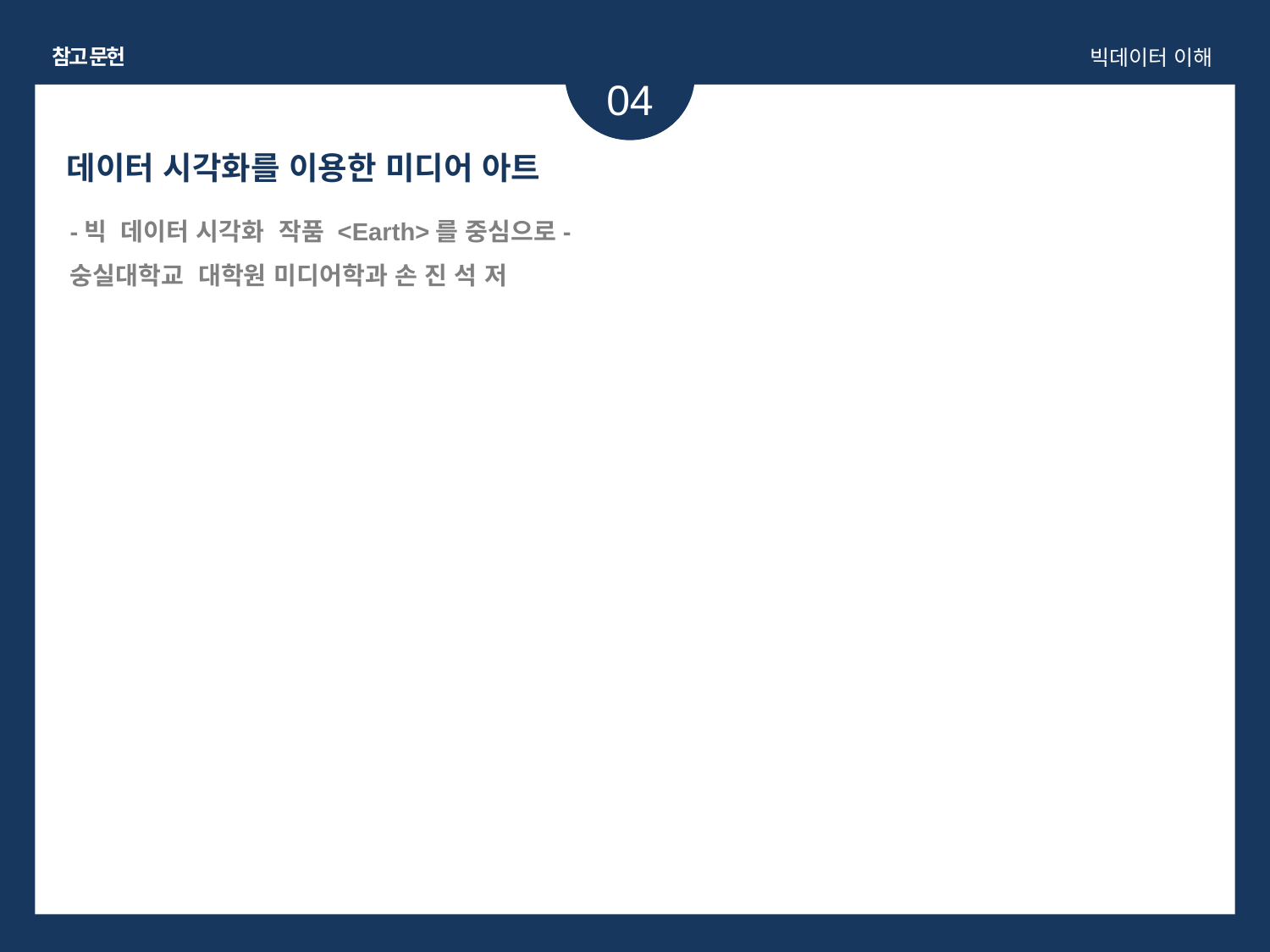

참고 문헌
빅데이터 이해
04

데이터 시각화를 이용한 미디어 아트
-빅  데이터 시각화  작품 <Earth>를 중심으로-
숭실대학교  대학원 미디어학과 손 진 석 저